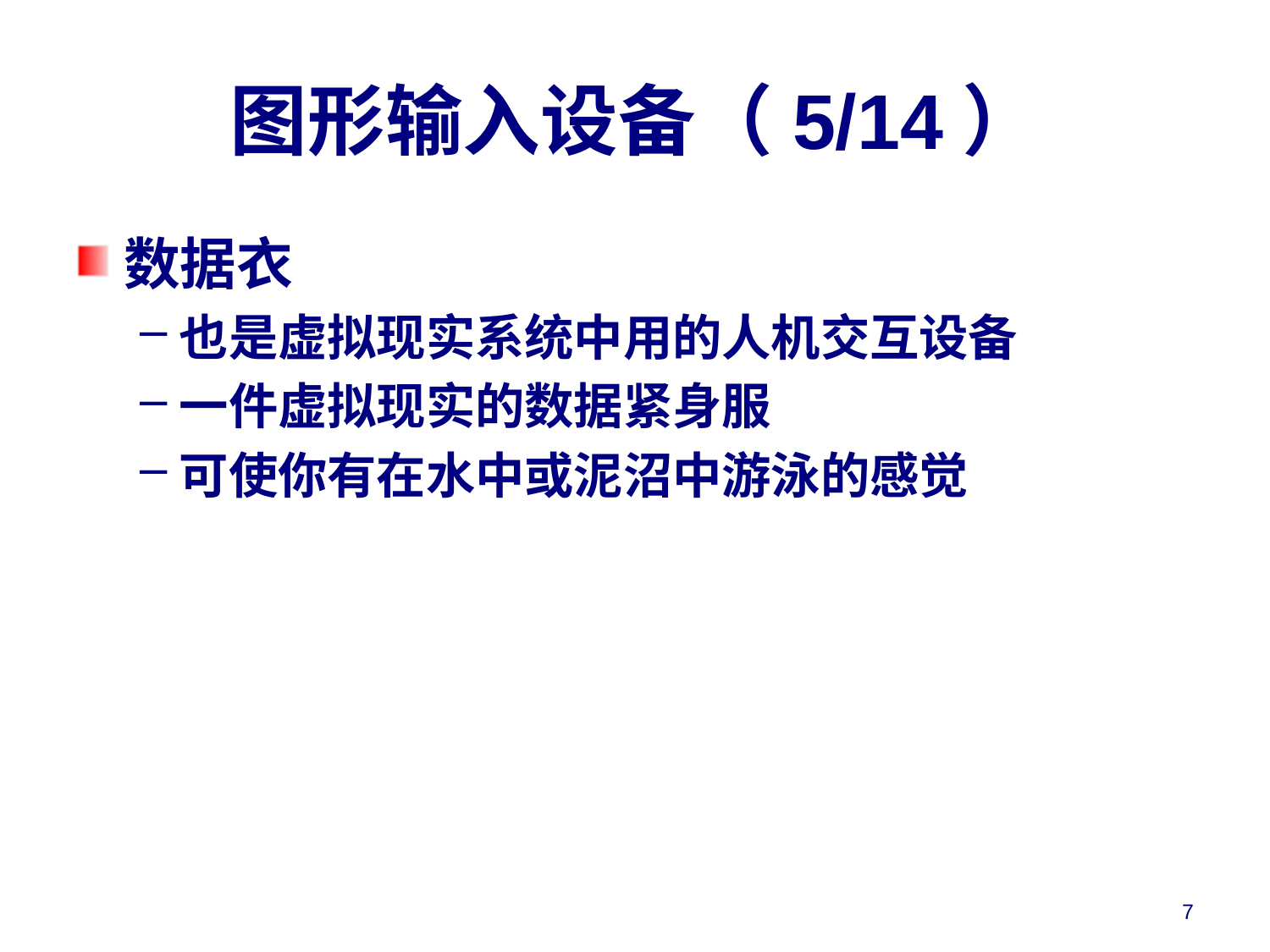

# 图形输入设备（5/14）
数据衣
也是虚拟现实系统中用的人机交互设备
一件虚拟现实的数据紧身服
可使你有在水中或泥沼中游泳的感觉
7